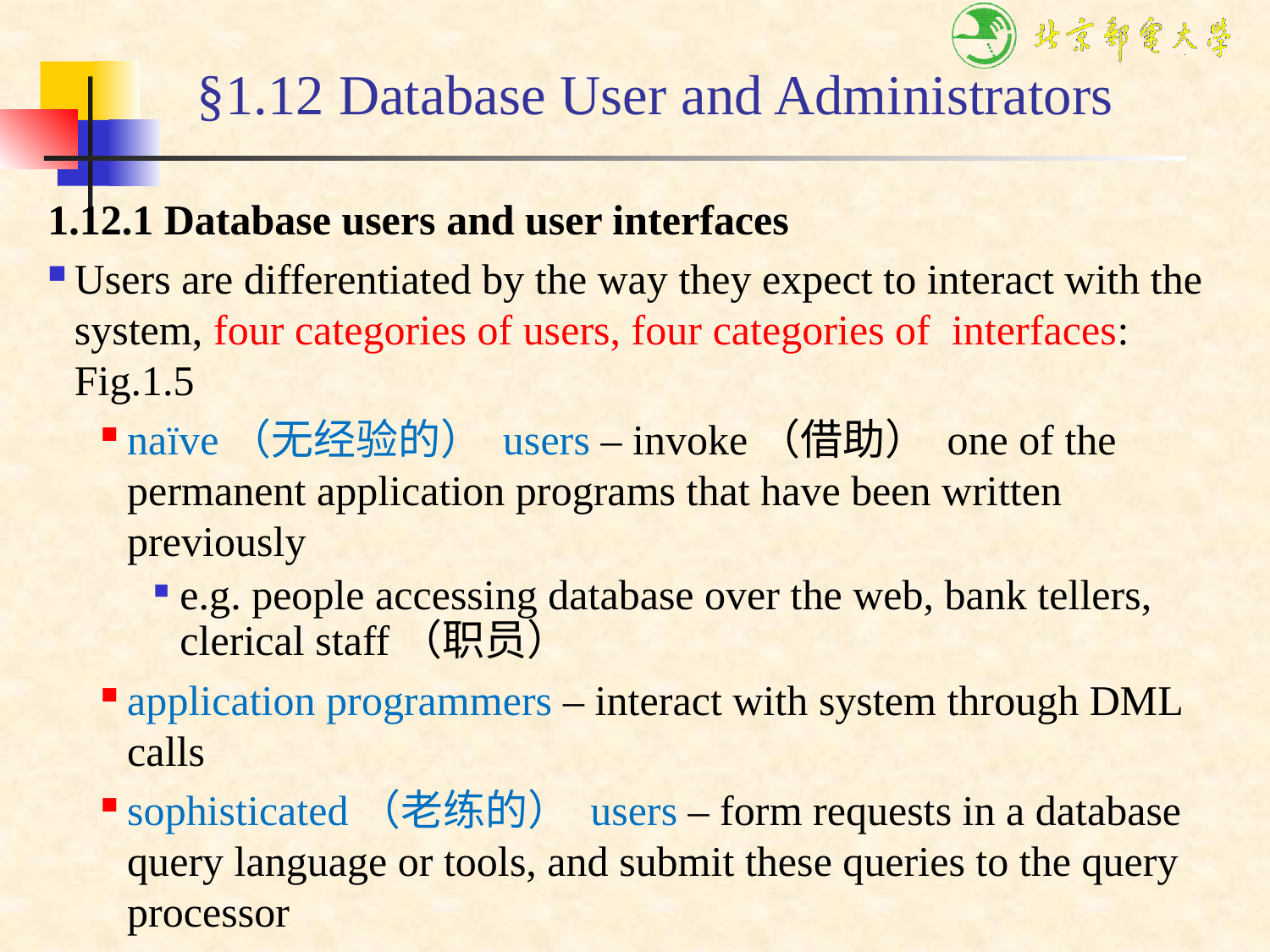

# §1.12 Database User and Administrators
1.12.1 Database users and user interfaces
Users are differentiated by the way they expect to interact with the system, four categories of users, four categories of  interfaces:  Fig.1.5
naïve（无经验的） users – invoke（借助） one of the permanent application programs that have been written previously
e.g. people accessing database over the web, bank tellers, clerical staff（职员）
application programmers – interact with system through DML calls
sophisticated（老练的） users – form requests in a database query language or tools, and submit these queries to the query processor
83